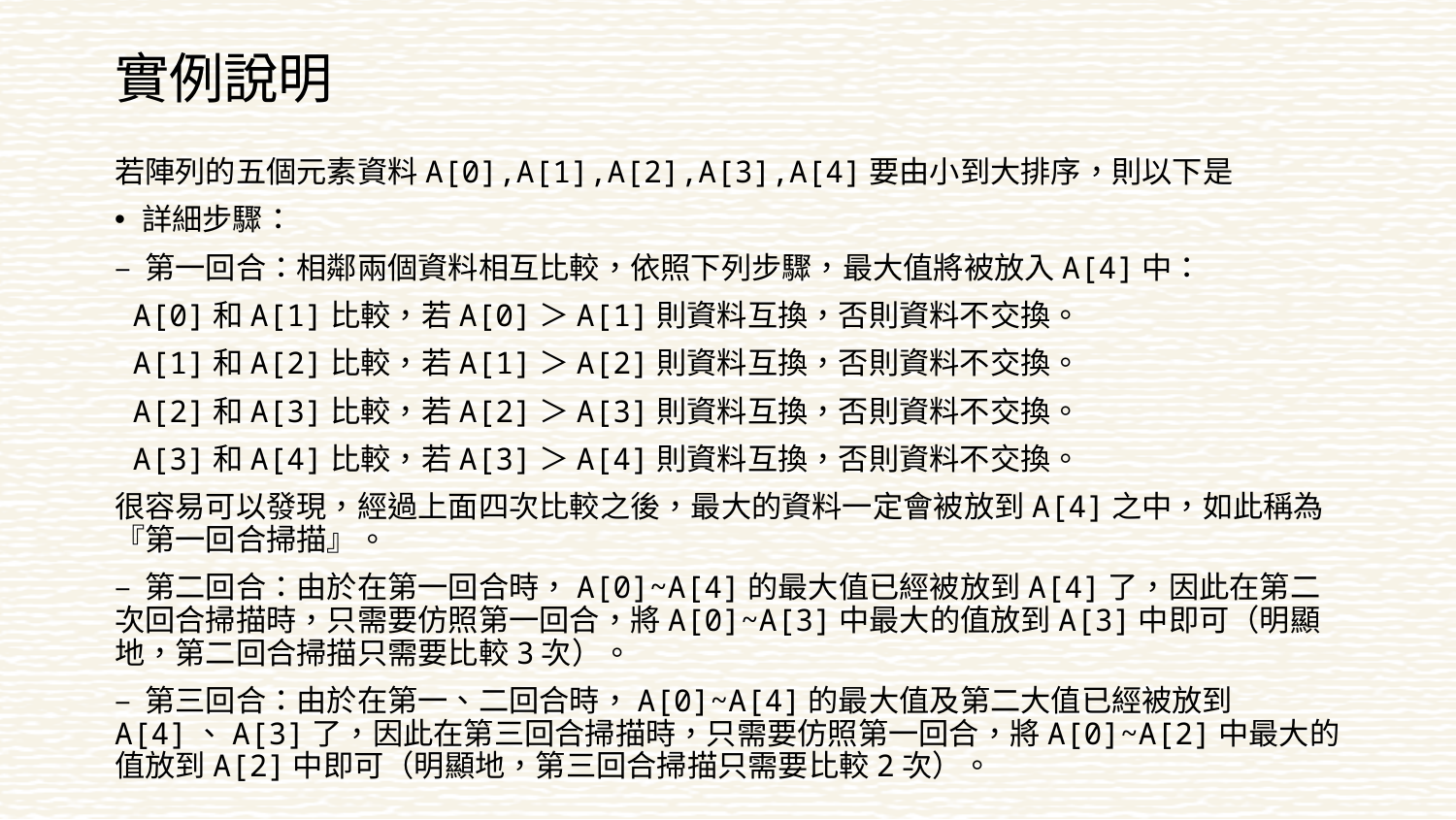

# 實例說明
若陣列的五個元素資料A[0],A[1],A[2],A[3],A[4]要由小到大排序，則以下是
詳細步驟：
– 第一回合：相鄰兩個資料相互比較，依照下列步驟，最大值將被放入A[4]中：
 A[0]和A[1]比較，若A[0]＞A[1]則資料互換，否則資料不交換。
 A[1]和A[2]比較，若A[1]＞A[2]則資料互換，否則資料不交換。
 A[2]和A[3]比較，若A[2]＞A[3]則資料互換，否則資料不交換。
 A[3]和A[4]比較，若A[3]＞A[4]則資料互換，否則資料不交換。
很容易可以發現，經過上面四次比較之後，最大的資料一定會被放到A[4]之中，如此稱為『第一回合掃描』。
– 第二回合：由於在第一回合時，A[0]~A[4]的最大值已經被放到A[4]了，因此在第二次回合掃描時，只需要仿照第一回合，將A[0]~A[3]中最大的值放到A[3]中即可（明顯地，第二回合掃描只需要比較3次）。
– 第三回合：由於在第一、二回合時，A[0]~A[4]的最大值及第二大值已經被放到A[4]、A[3]了，因此在第三回合掃描時，只需要仿照第一回合，將A[0]~A[2]中最大的值放到A[2]中即可（明顯地，第三回合掃描只需要比較2次）。